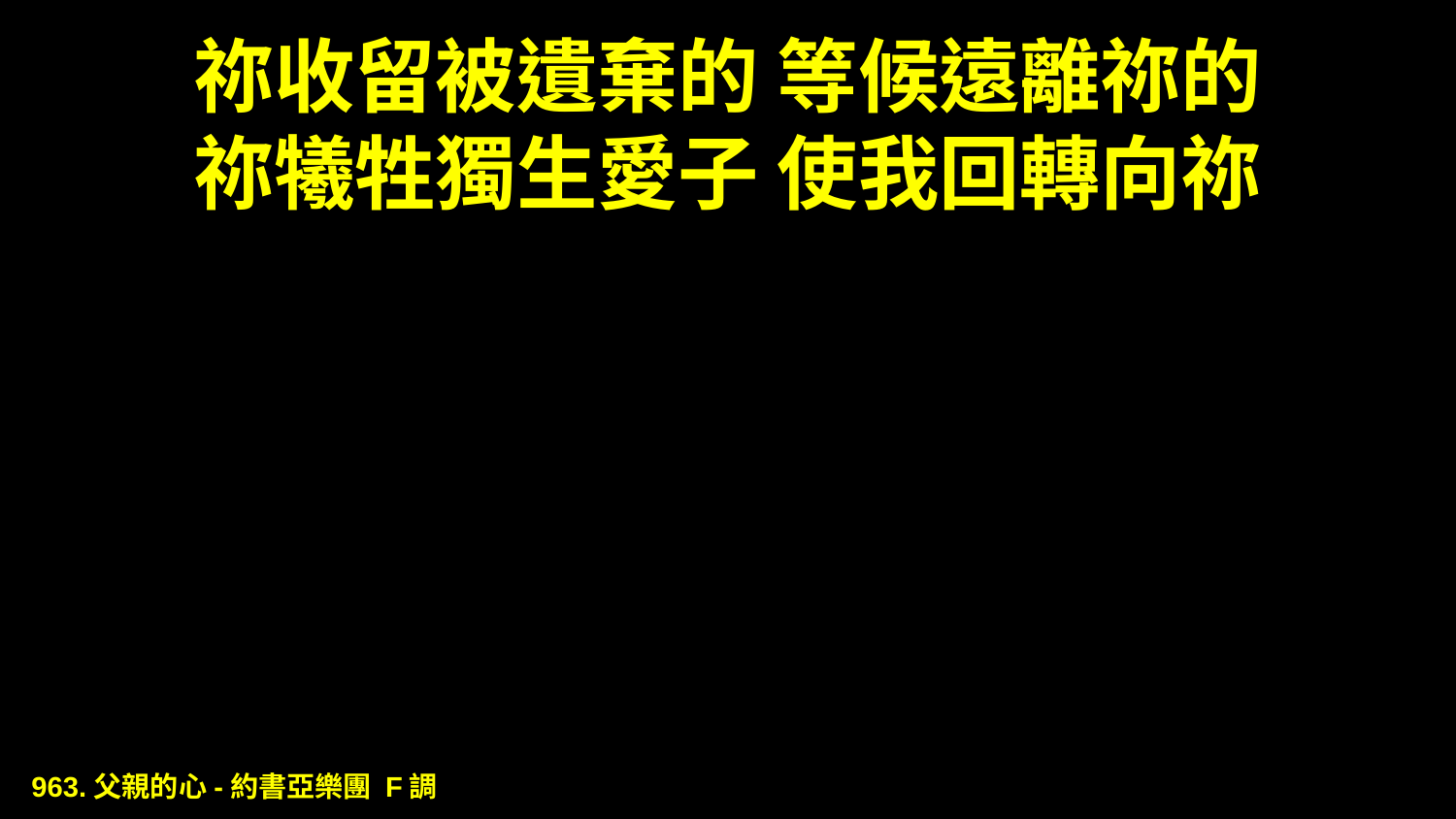

# 祢收留被遺棄的 等候遠離祢的 祢犧牲獨生愛子 使我回轉向祢
963.父親的心-約書亞樂團 F調